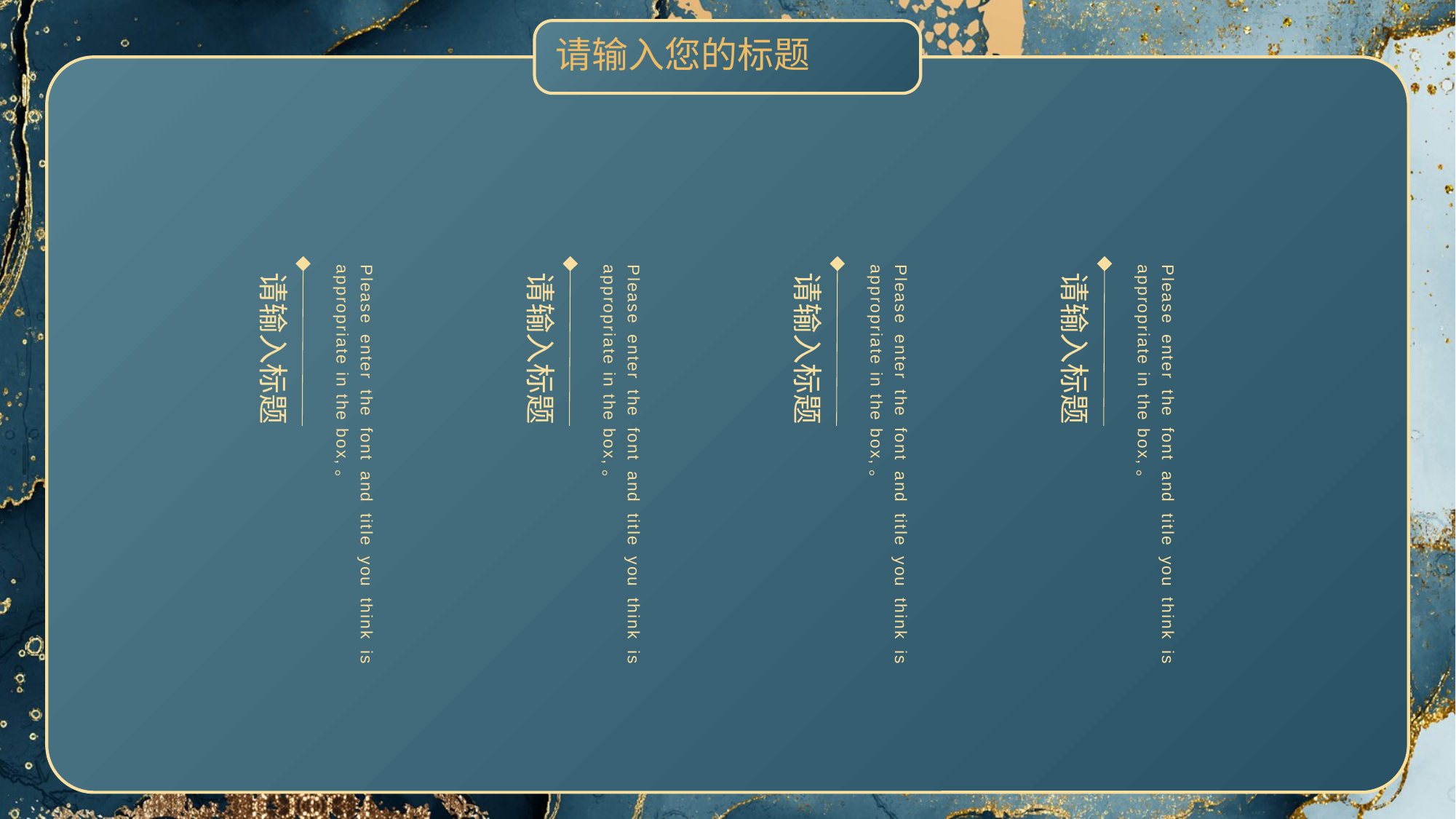

请输入您的标题

Please enter the font and title you think is appropriate in the box,。
请输入标题
Please enter the font and title you think is appropriate in the box,。
请输入标题
Please enter the font and title you think is appropriate in the box,。
请输入标题
Please enter the font and title you think is appropriate in the box,。
请输入标题